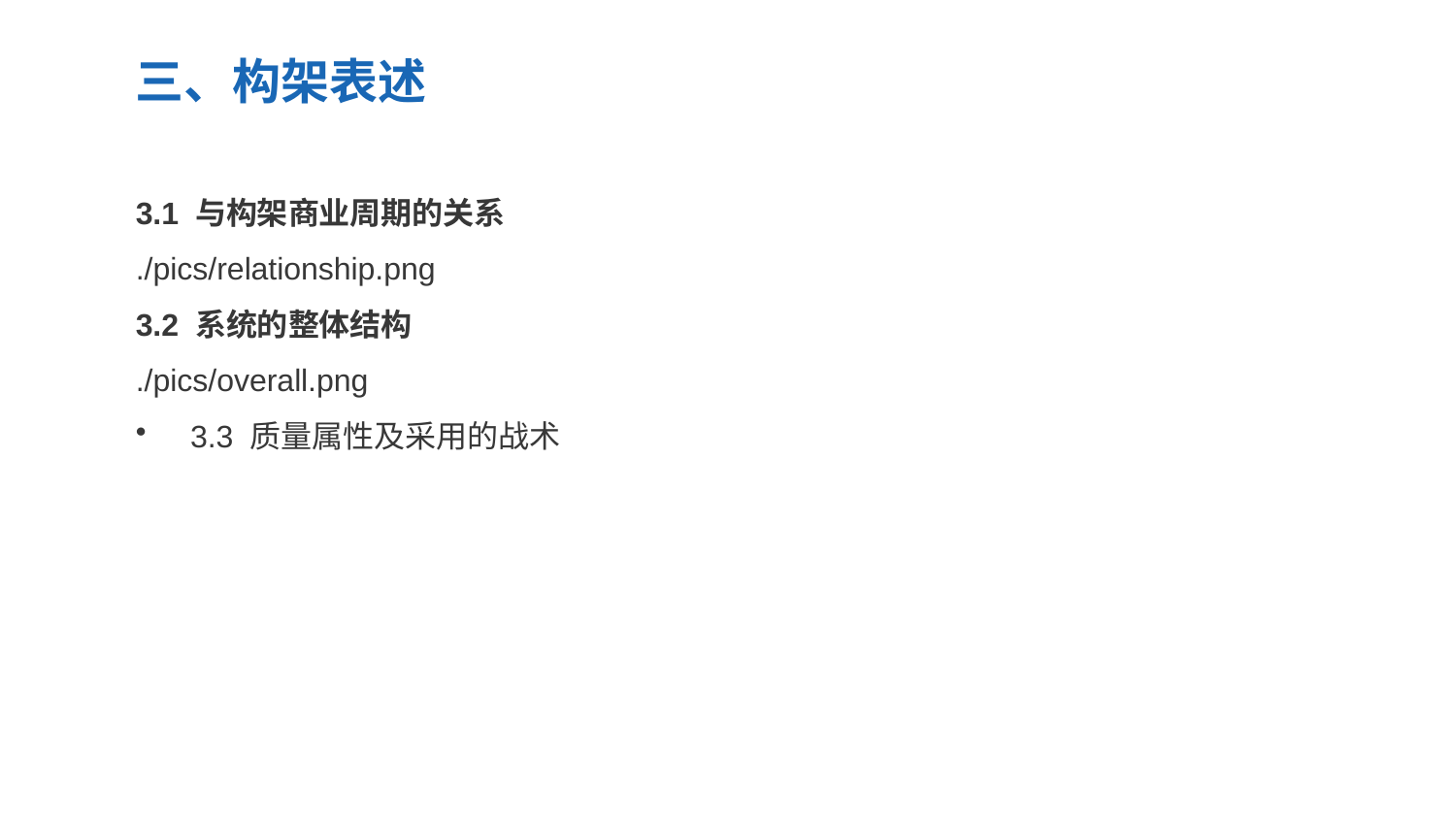

三、构架表述
3.1 与构架商业周期的关系
./pics/relationship.png
3.2 系统的整体结构
./pics/overall.png
3.3 质量属性及采用的战术